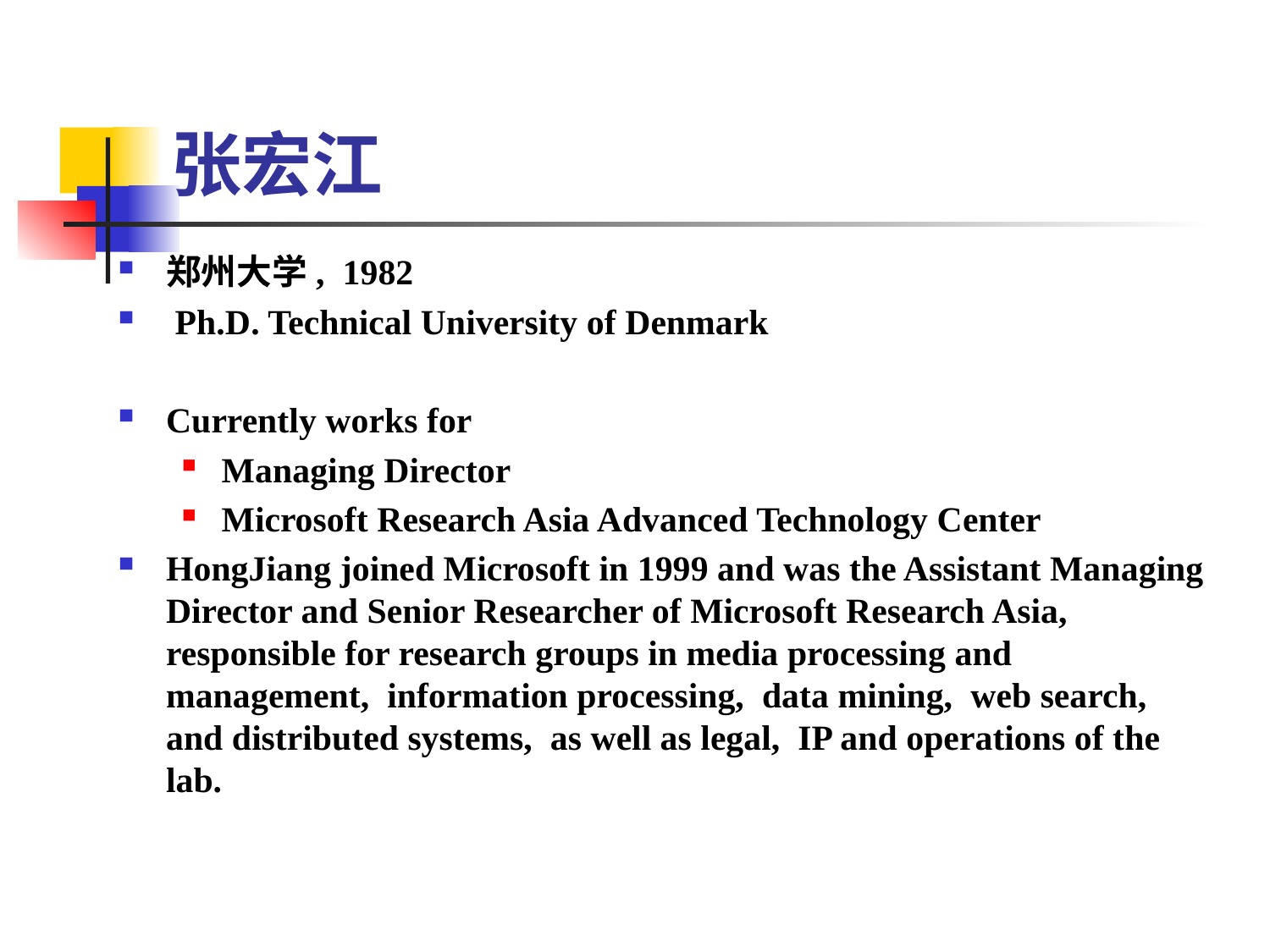

# 张宏江
郑州大学,  1982
 Ph.D. Technical University of Denmark

Currently works for
Managing Director
Microsoft Research Asia Advanced Technology Center
HongJiang joined Microsoft in 1999 and was the Assistant Managing Director and Senior Researcher of Microsoft Research Asia,  responsible for research groups in media processing and management,  information processing,  data mining,  web search,  and distributed systems,  as well as legal,  IP and operations of the lab.